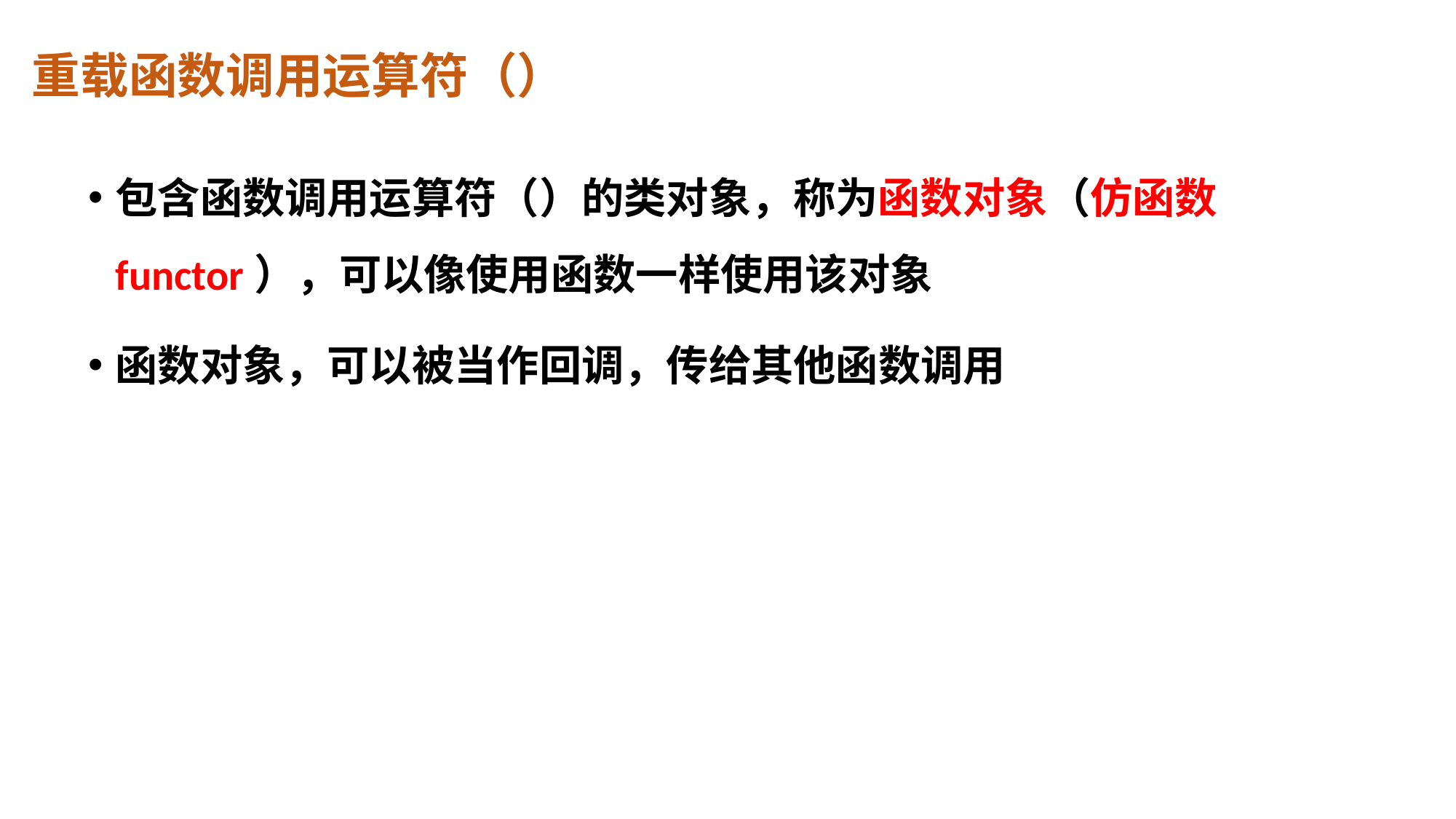

# 重载函数调用运算符（）
包含函数调用运算符（）的类对象，称为函数对象（仿函数functor），可以像使用函数一样使用该对象
函数对象，可以被当作回调，传给其他函数调用